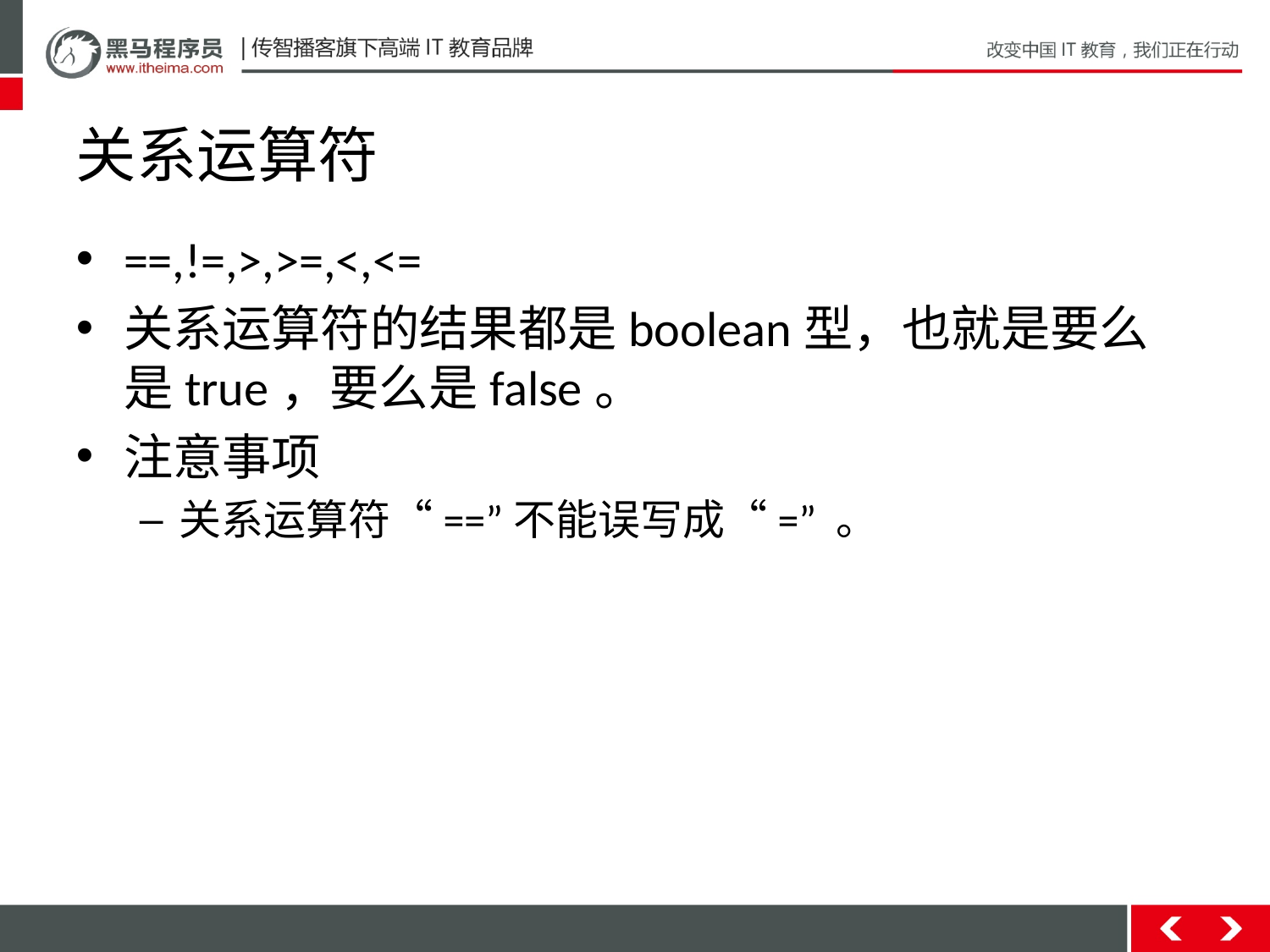

# 关系运算符
==,!=,>,>=,<,<=
关系运算符的结果都是boolean型，也就是要么是true，要么是false。
注意事项
关系运算符“==”不能误写成“=” 。